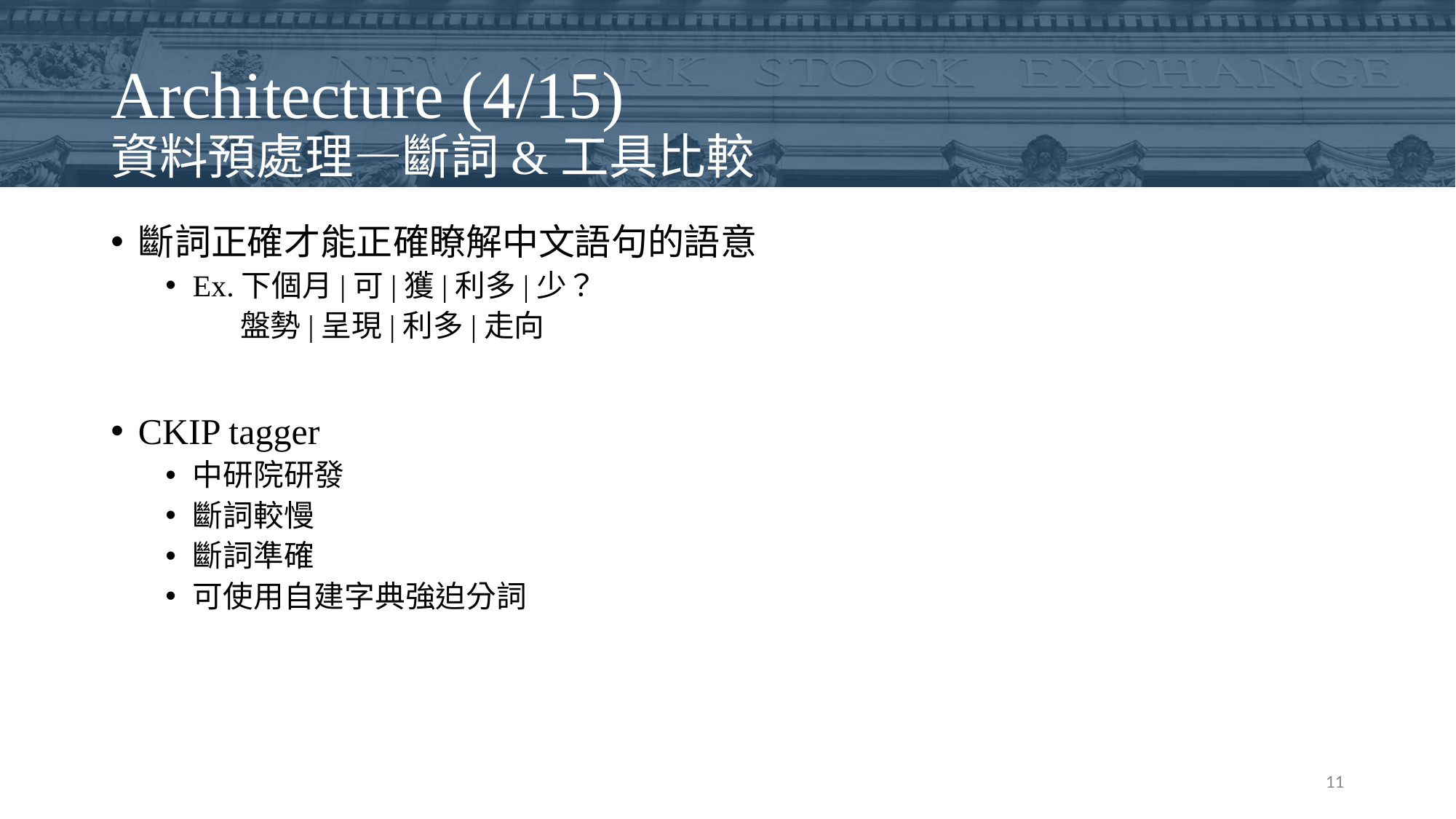

# Architecture (4/15) 資料預處理—斷詞&工具比較
斷詞正確才能正確瞭解中文語句的語意
Ex.下個月|可|獲|利多|少？
          盤勢|呈現|利多|走向

CKIP tagger
中研院研發
斷詞較慢
斷詞準確
可使用自建字典強迫分詞
11